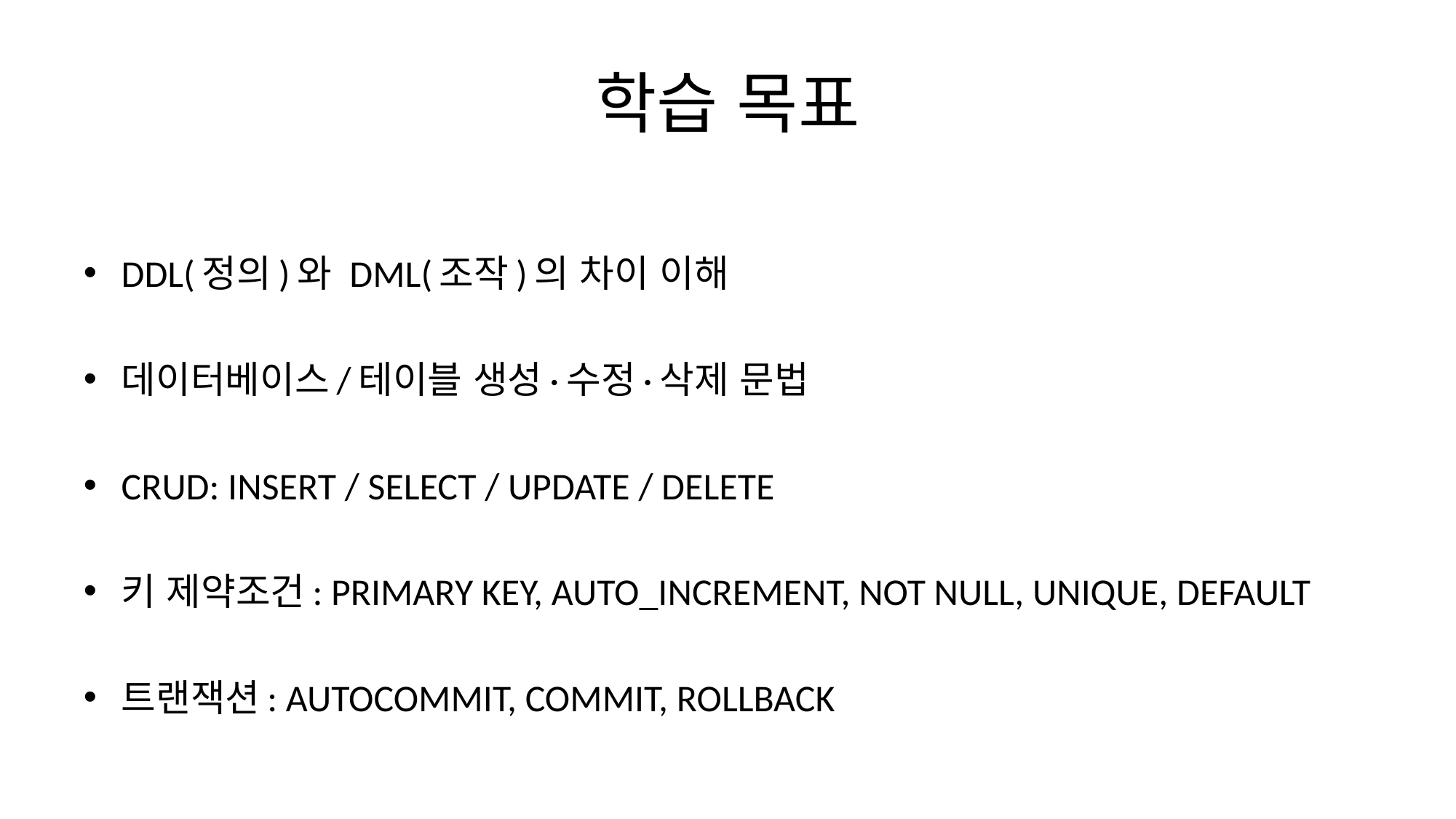

# 학습 목표

DDL(정의)와 DML(조작)의 차이 이해

데이터베이스/테이블 생성·수정·삭제 문법

CRUD: INSERT / SELECT / UPDATE / DELETE

키 제약조건: PRIMARY KEY, AUTO_INCREMENT, NOT NULL, UNIQUE, DEFAULT

트랜잭션: AUTOCOMMIT, COMMIT, ROLLBACK